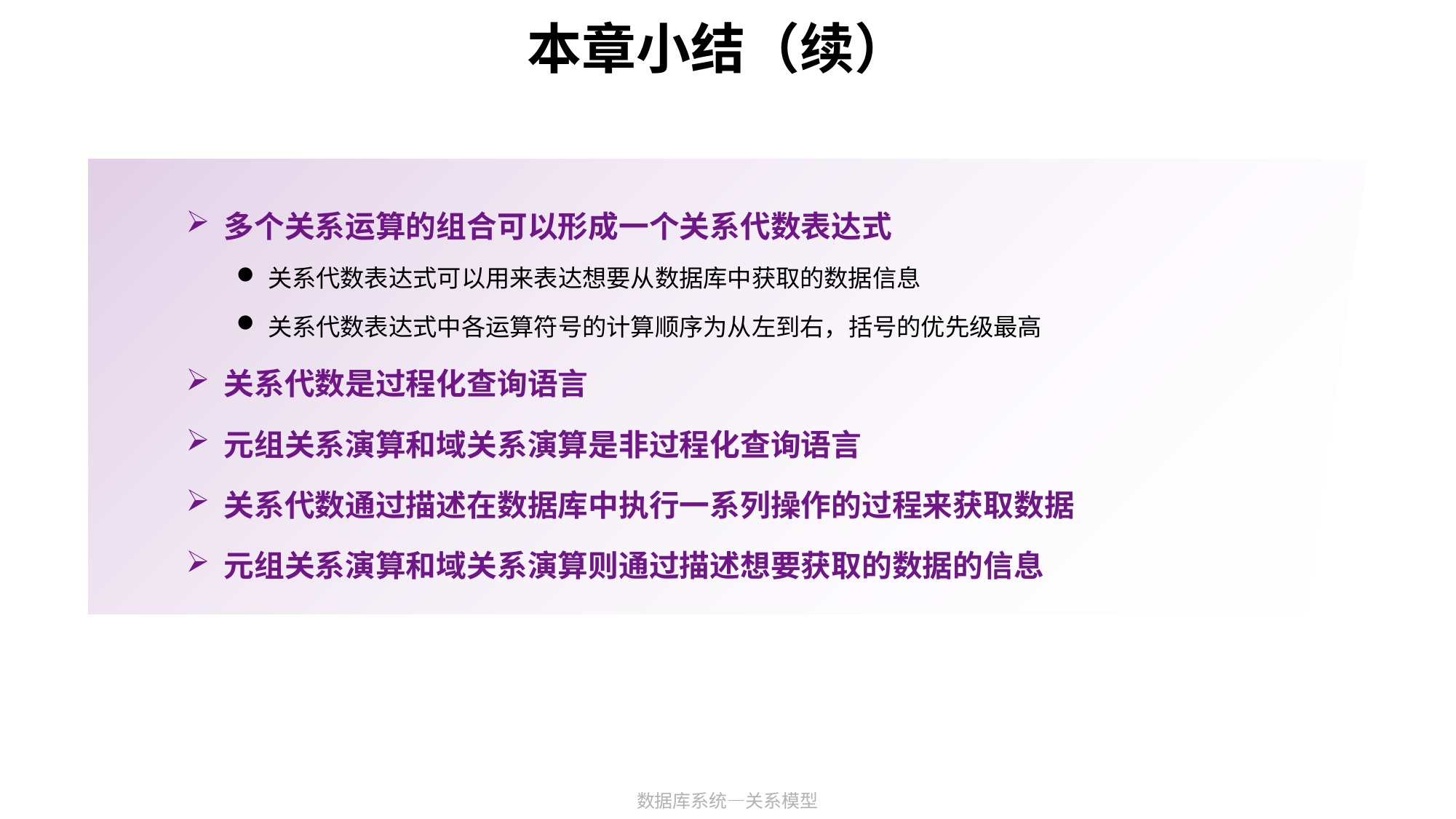

# 本章小结（续）

多个关系运算的组合可以形成一个关系代数表达式
关系代数表达式可以用来表达想要从数据库中获取的数据信息
关系代数表达式中各运算符号的计算顺序为从左到右，括号的优先级最高
关系代数是过程化查询语言
元组关系演算和域关系演算是非过程化查询语言
关系代数通过描述在数据库中执行一系列操作的过程来获取数据
元组关系演算和域关系演算则通过描述想要获取的数据的信息

88
数据库系统—关系模型